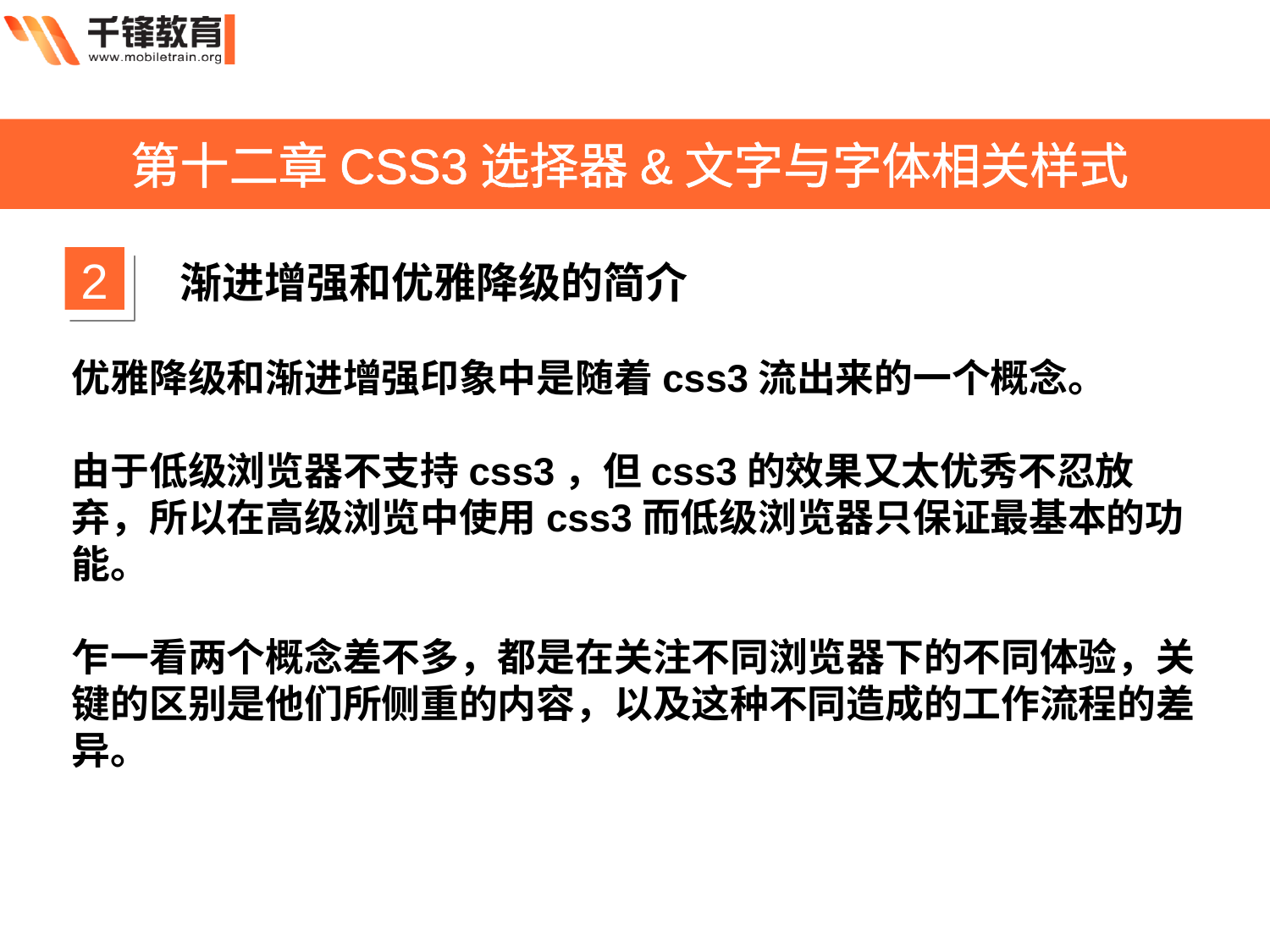

第十二章CSS3选择器&文字与字体相关样式
2

渐进增强和优雅降级的简介

优雅降级和渐进增强印象中是随着css3流出来的一个概念。

由于低级浏览器不支持css3，但css3的效果又太优秀不忍放弃，所以在高级浏览中使用css3而低级浏览器只保证最基本的功能。

乍一看两个概念差不多，都是在关注不同浏览器下的不同体验，关键的区别是他们所侧重的内容，以及这种不同造成的工作流程的差异。